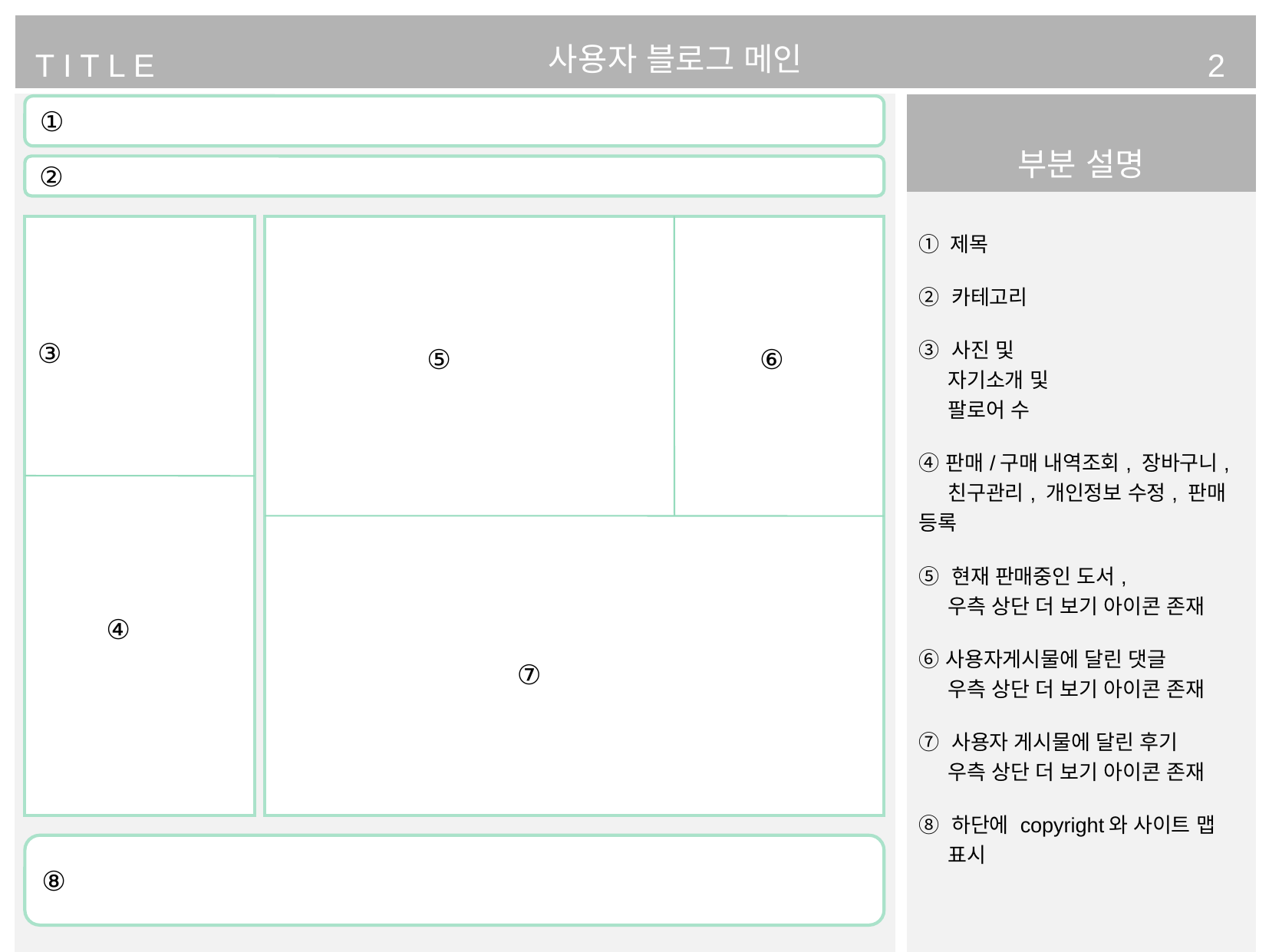

| T I T L E | 사용자 블로그 메인 | 2 |
| --- | --- | --- |
|  |
| --- |
| 부분 설명 |
| --- |
| ① 제목 ② 카테고리 ③ 사진 및 자기소개 및 팔로어 수 ④판매/구매 내역조회, 장바구니, 친구관리, 개인정보 수정, 판매 등록 ⑤ 현재 판매중인 도서, 우측 상단 더 보기 아이콘 존재 ⑥사용자게시물에 달린 댓글 우측 상단 더 보기 아이콘 존재 ⑦ 사용자 게시물에 달린 후기 우측 상단 더 보기 아이콘 존재 ⑧ 하단에 copyright와 사이트 맵 표시 |
①
②
③

⑤
⑥

④

⑦

⑧